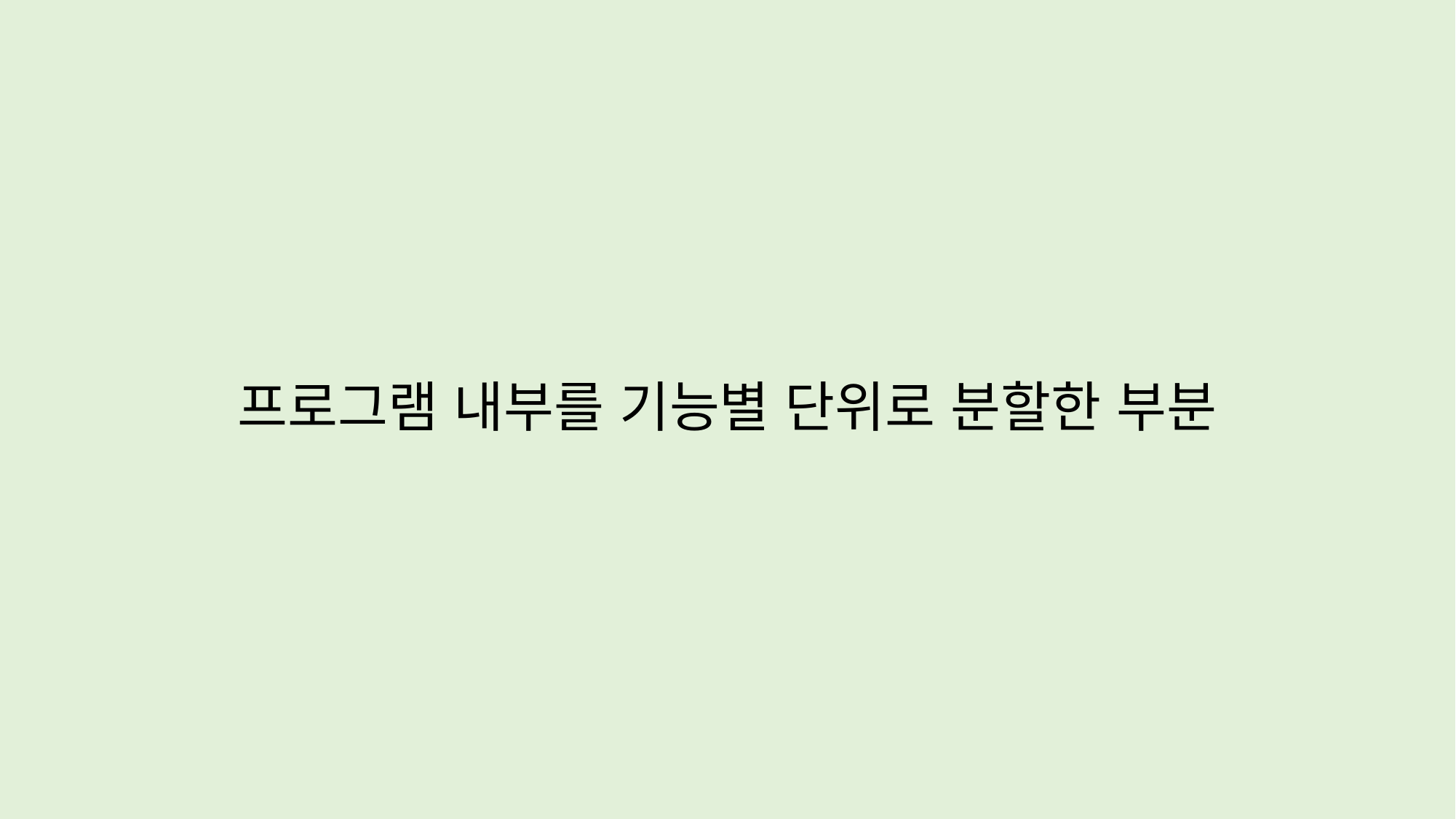

# 프로그램 내부를 기능별 단위로 분할한 부분